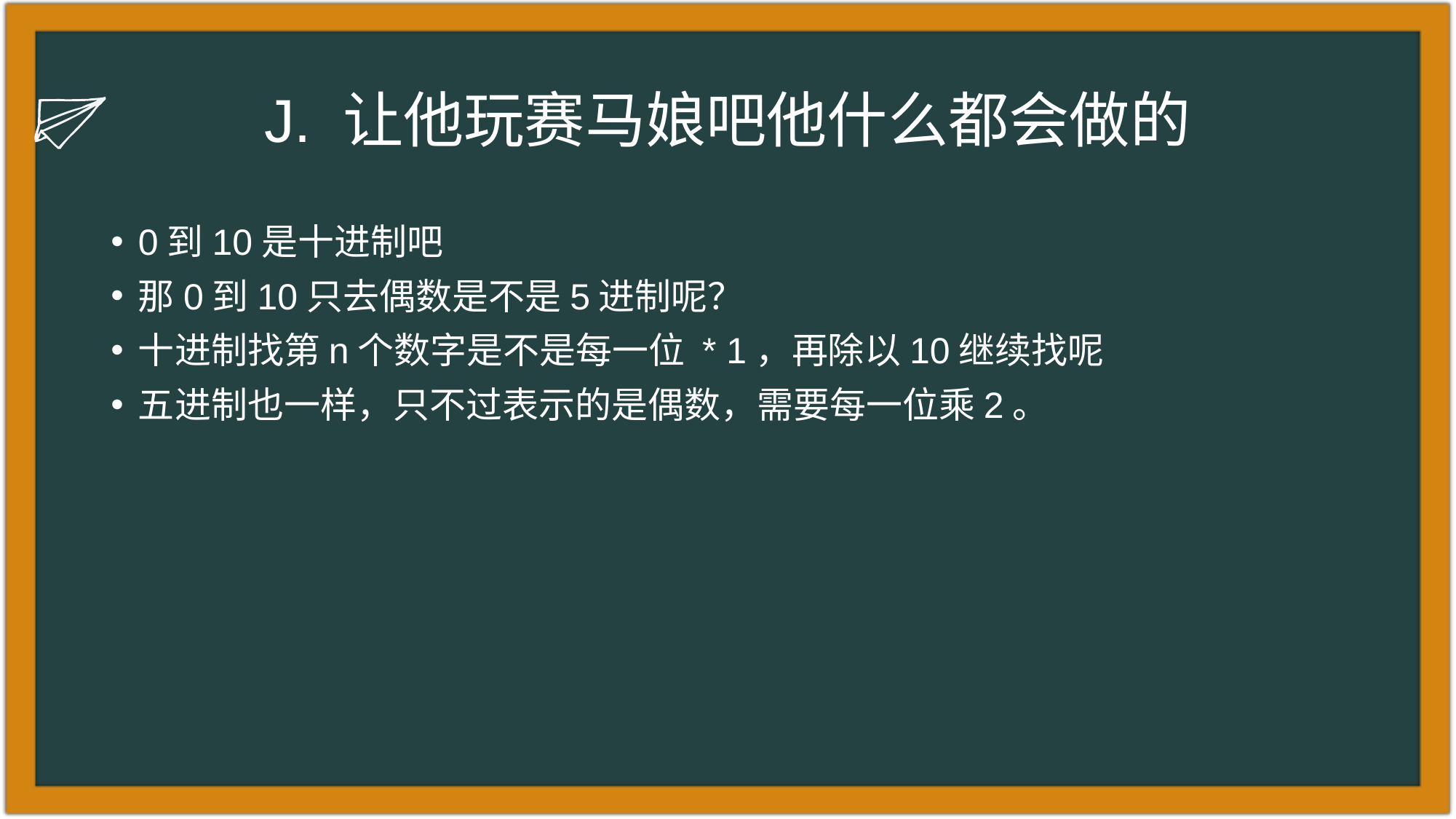

# J. 让他玩赛马娘吧他什么都会做的
0到10是十进制吧
那0到10只去偶数是不是5进制呢？
十进制找第n个数字是不是每一位 * 1，再除以10继续找呢
五进制也一样，只不过表示的是偶数，需要每一位乘2。